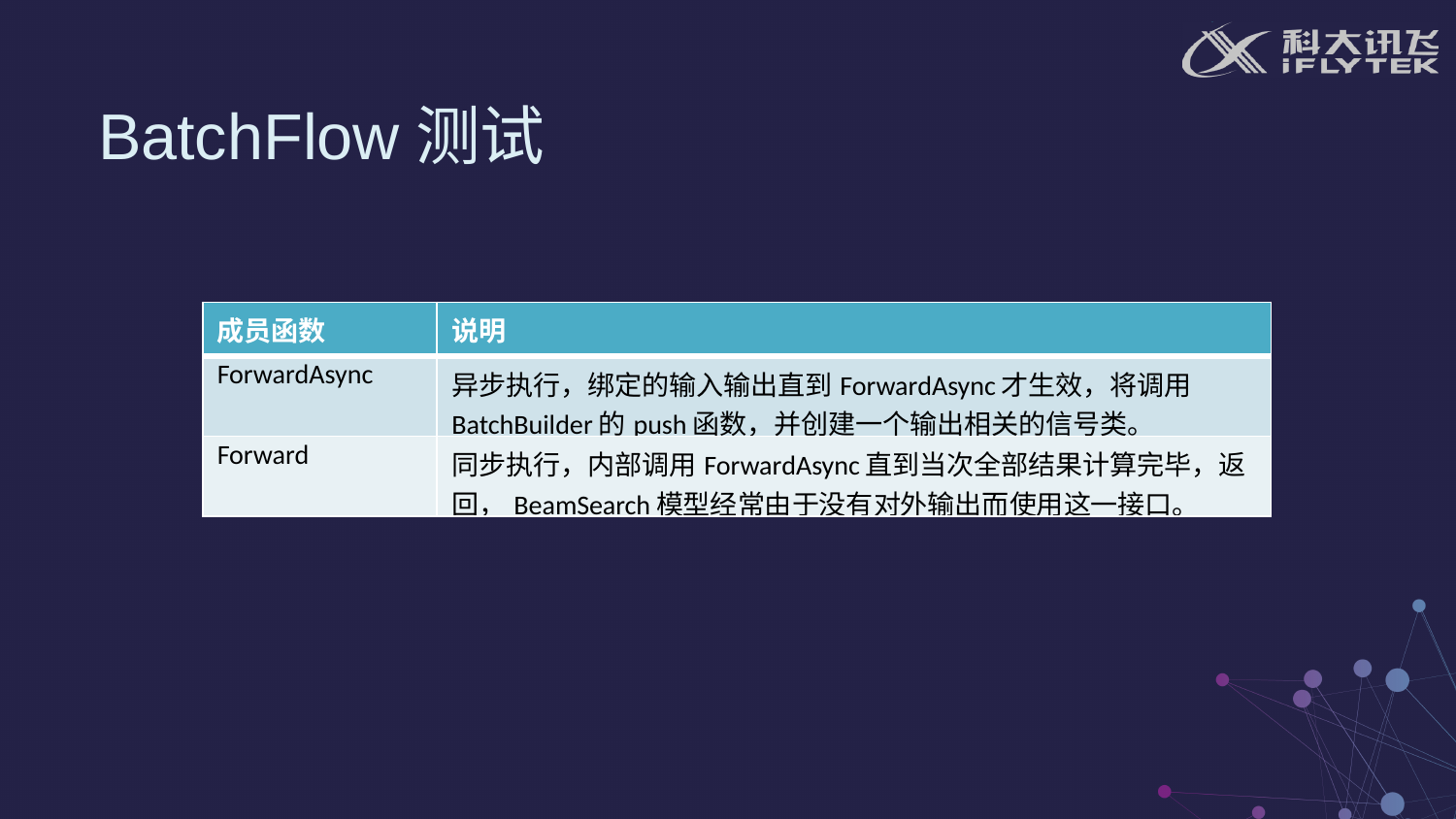

BatchFlow测试
| 成员函数 | 说明 |
| --- | --- |
| ForwardAsync | 异步执行，绑定的输入输出直到ForwardAsync才生效，将调用BatchBuilder的push函数，并创建一个输出相关的信号类。 |
| Forward | 同步执行，内部调用ForwardAsync直到当次全部结果计算完毕，返回，BeamSearch模型经常由于没有对外输出而使用这一接口。 |